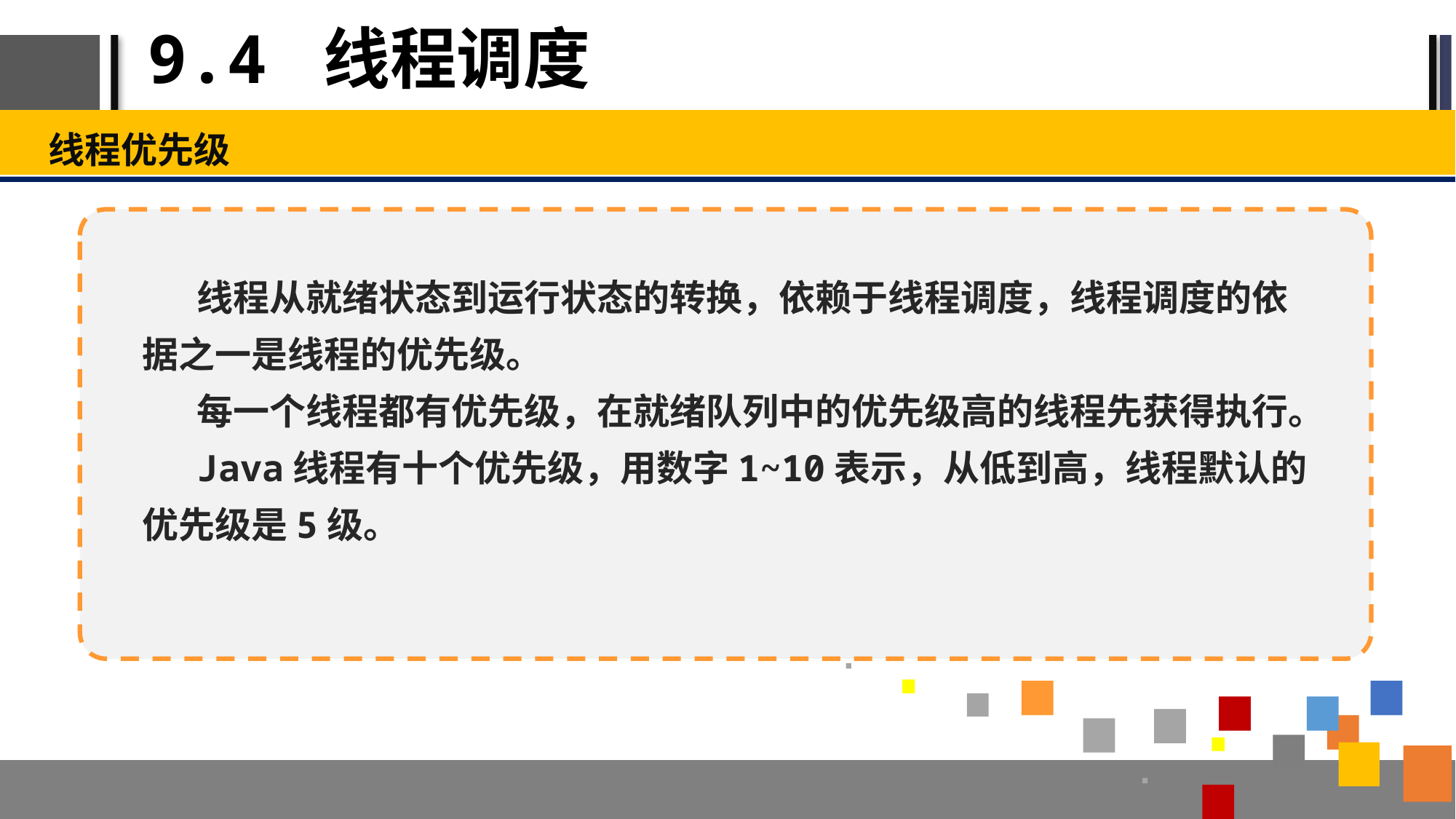

# 9.4 线程调度

线程优先级

线程从就绪状态到运行状态的转换，依赖于线程调度，线程调度的依据之一是线程的优先级。
每一个线程都有优先级，在就绪队列中的优先级高的线程先获得执行。
Java线程有十个优先级，用数字1~10表示，从低到高，线程默认的优先级是5级。